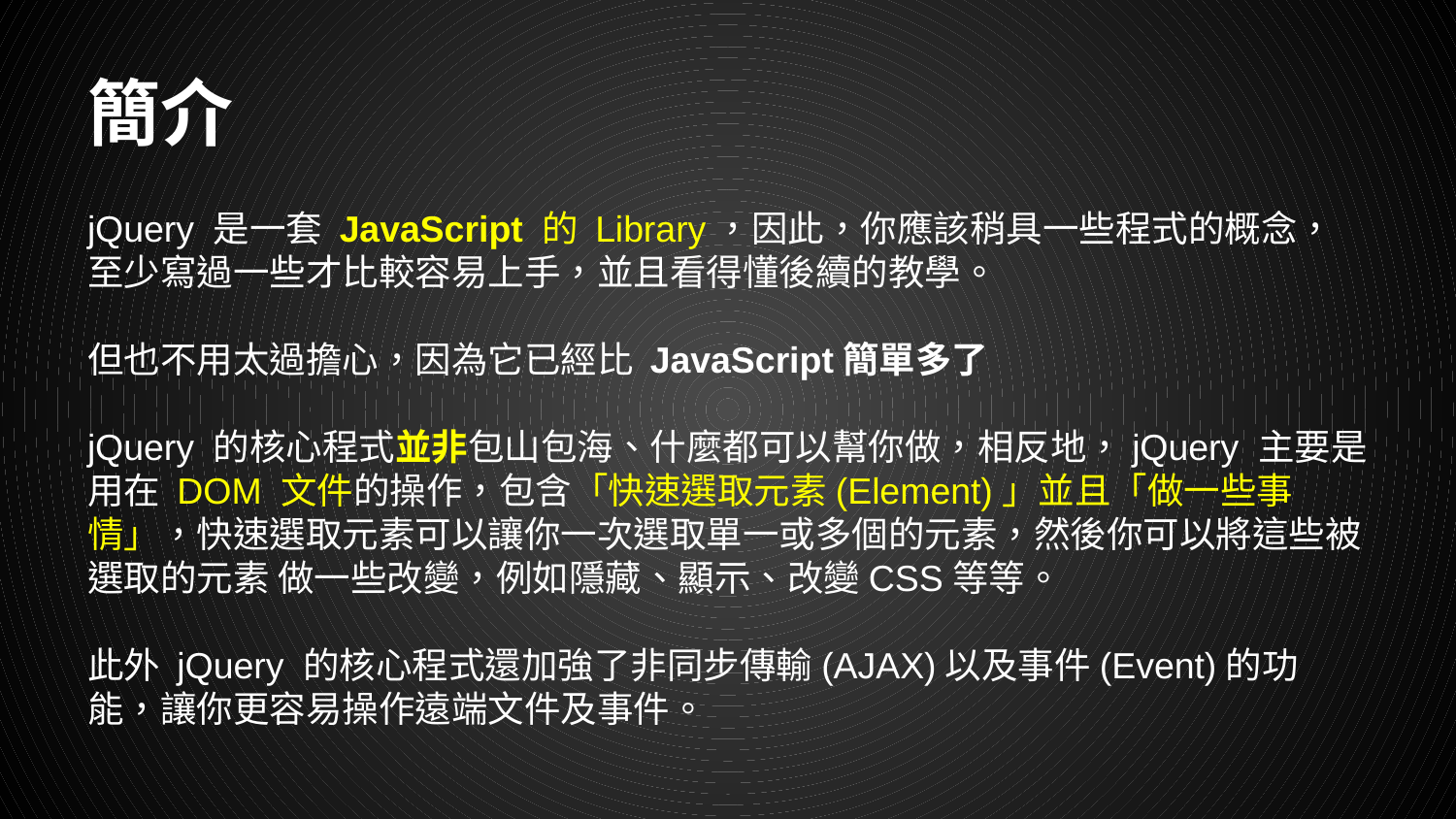

# 簡介
jQuery 是一套 JavaScript 的 Library，因此，你應該稍具一些程式的概念，至少寫過一些才比較容易上手，並且看得懂後續的教學。

但也不用太過擔心，因為它已經比 JavaScript簡單多了

jQuery 的核心程式並非包山包海、什麼都可以幫你做，相反地，jQuery 主要是用在 DOM 文件的操作，包含「快速選取元素(Element)」並且「做一些事情」，快速選取元素可以讓你一次選取單一或多個的元素，然後你可以將這些被選取的元素 做一些改變，例如隱藏、顯示、改變CSS等等。

此外 jQuery 的核心程式還加強了非同步傳輸(AJAX)以及事件(Event)的功能，讓你更容易操作遠端文件及事件。